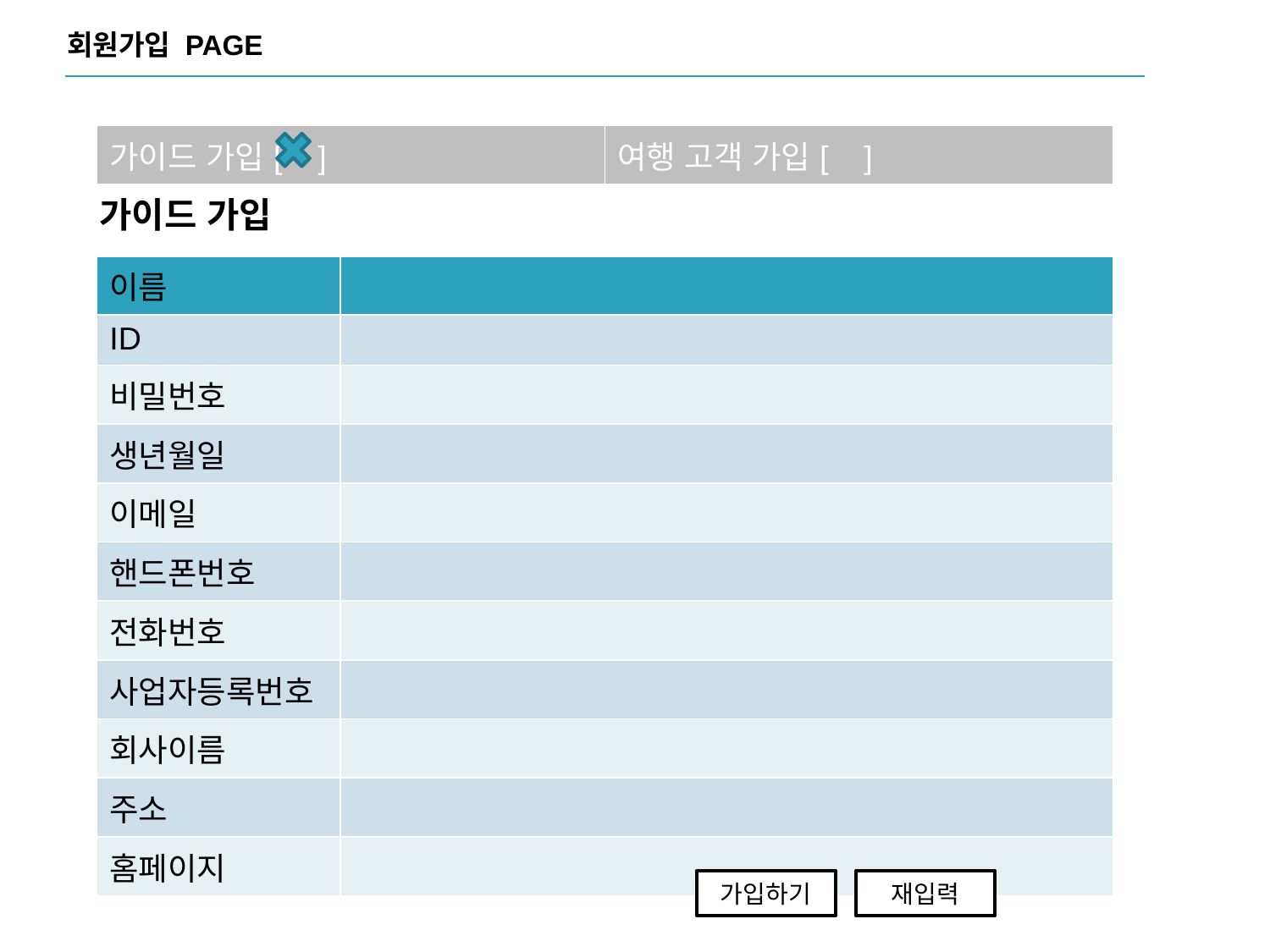

회원가입 PAGE
| 가이드 가입[    ] | 여행 고객 가입[    ] |
| --- | --- |

가이드 가입
| 이름 |  |
| --- | --- |
| ID |  |
| 비밀번호 |  |
| 생년월일 |  |
| 이메일 |  |
| 핸드폰번호 |  |
| 전화번호 |  |
| 사업자등록번호 |  |
| 회사이름 |  |
| 주소 |  |
| 홈페이지 |  |
가입하기
재입력